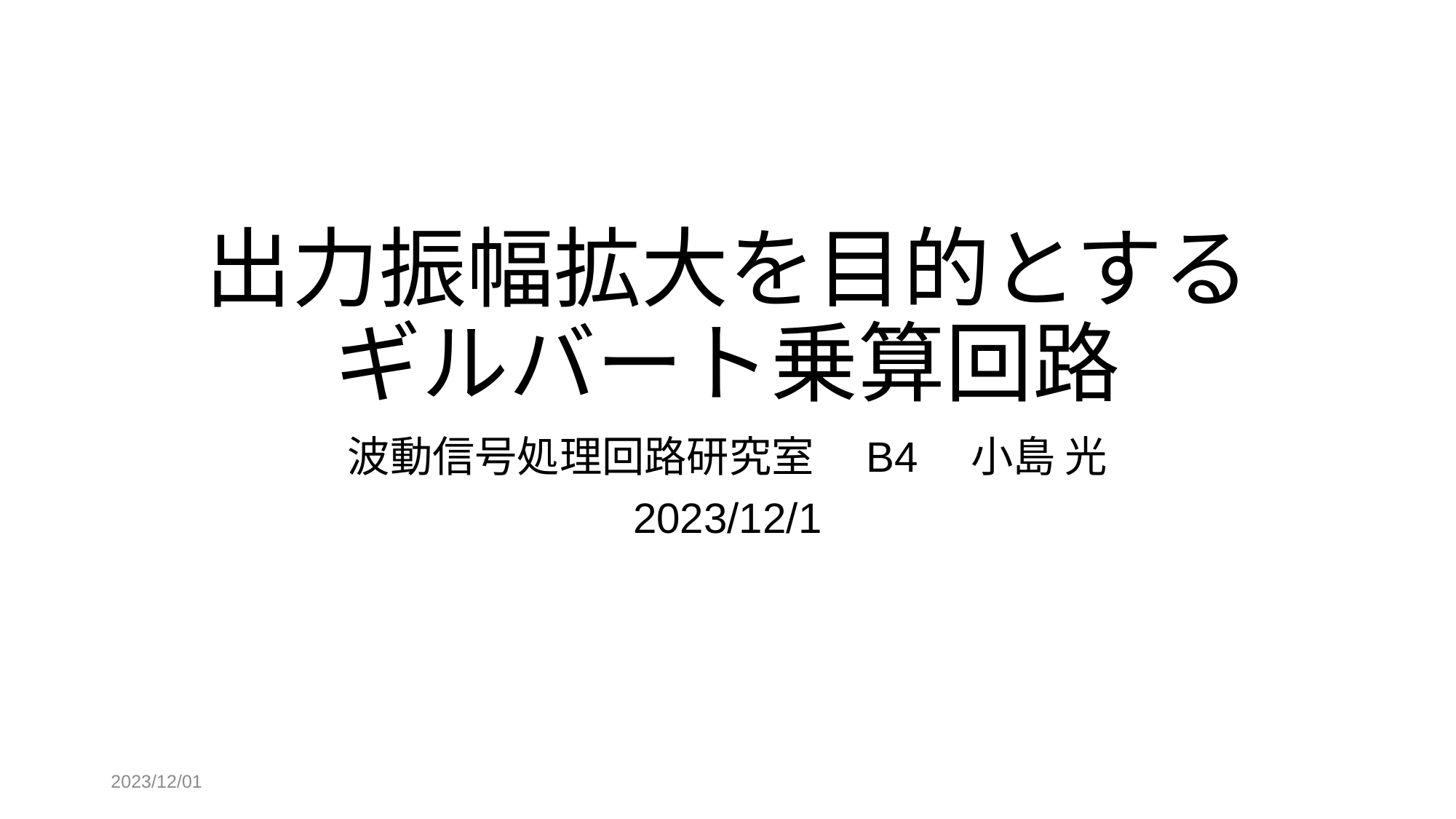

# 出力振幅拡大を目的とする ギルバート乗算回路
波動信号処理回路研究室　B4　小島 光
2023/12/1
2023/12/01